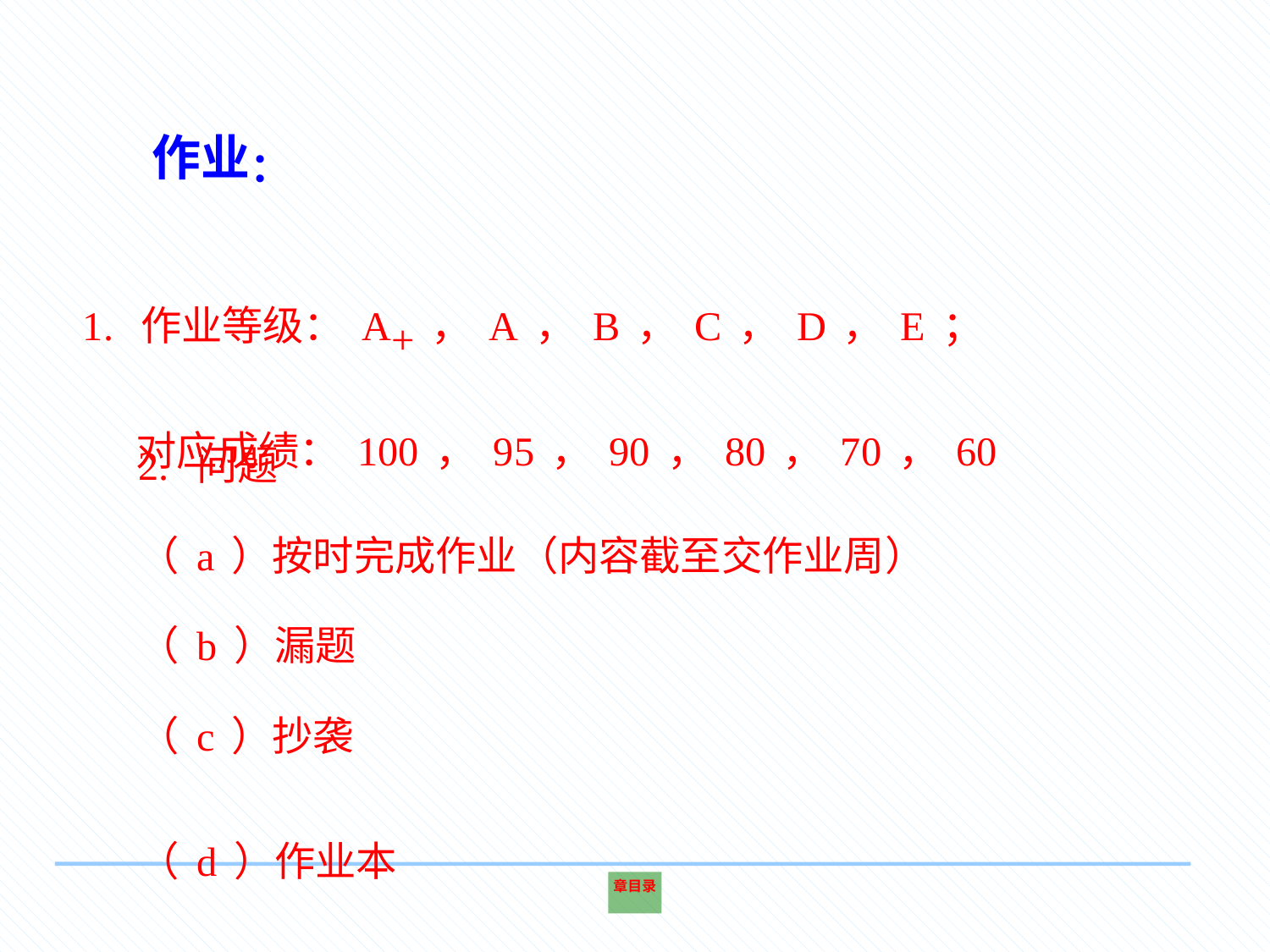

作业：
1. 作业等级：A+，A，B，C，D，E；
    对应成绩：100，95，90，80，70，60
2. 问题（a）按时完成作业（内容截至交作业周）（b）漏题（c）抄袭（d）作业本